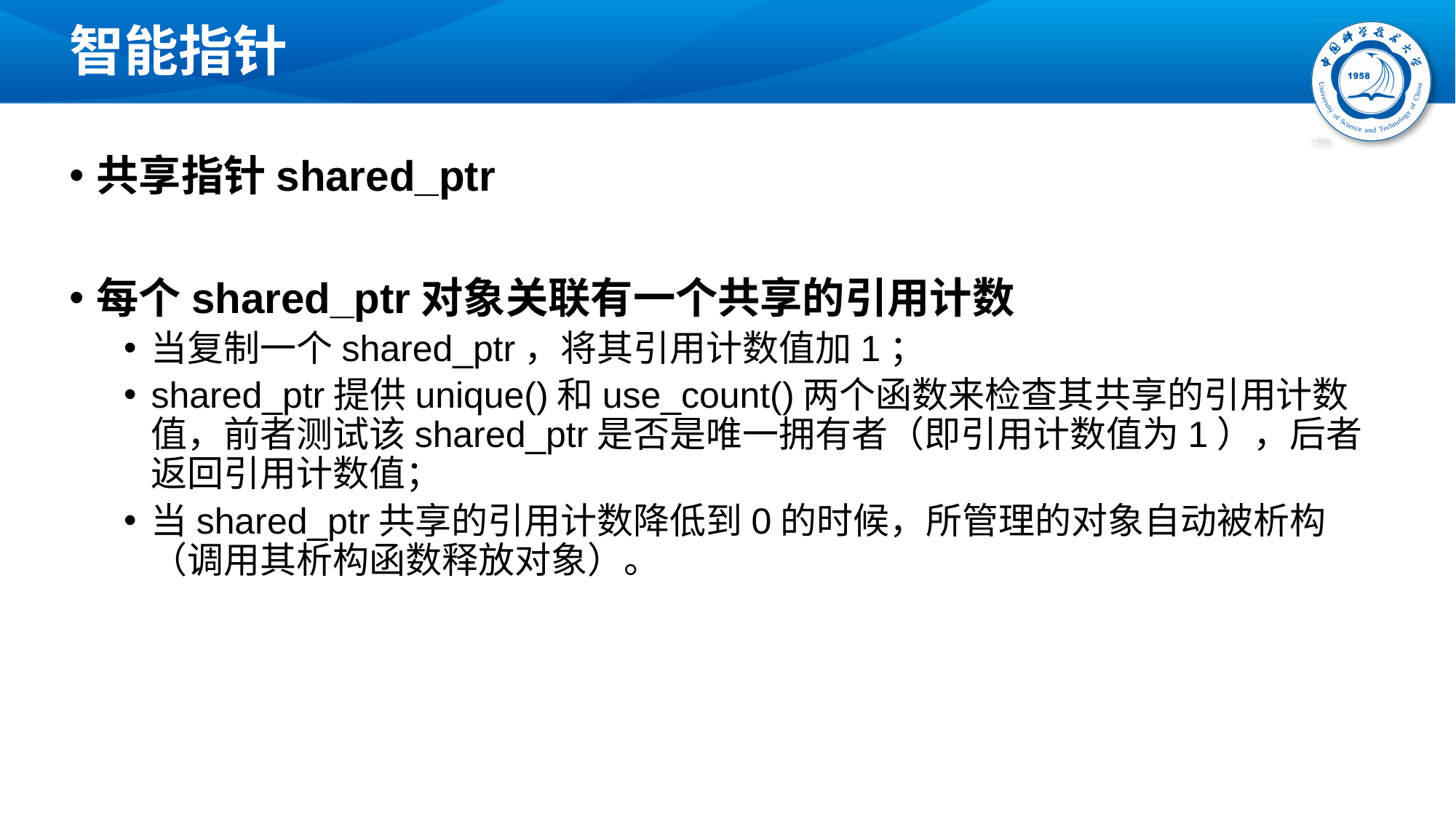

# 智能指针
共享指针shared_ptr

每个shared_ptr对象关联有一个共享的引用计数
当复制一个shared_ptr，将其引用计数值加1；
shared_ptr提供unique()和use_count()两个函数来检查其共享的引用计数值，前者测试该shared_ptr是否是唯一拥有者（即引用计数值为1），后者返回引用计数值；
当shared_ptr共享的引用计数降低到0的时候，所管理的对象自动被析构（调用其析构函数释放对象）。